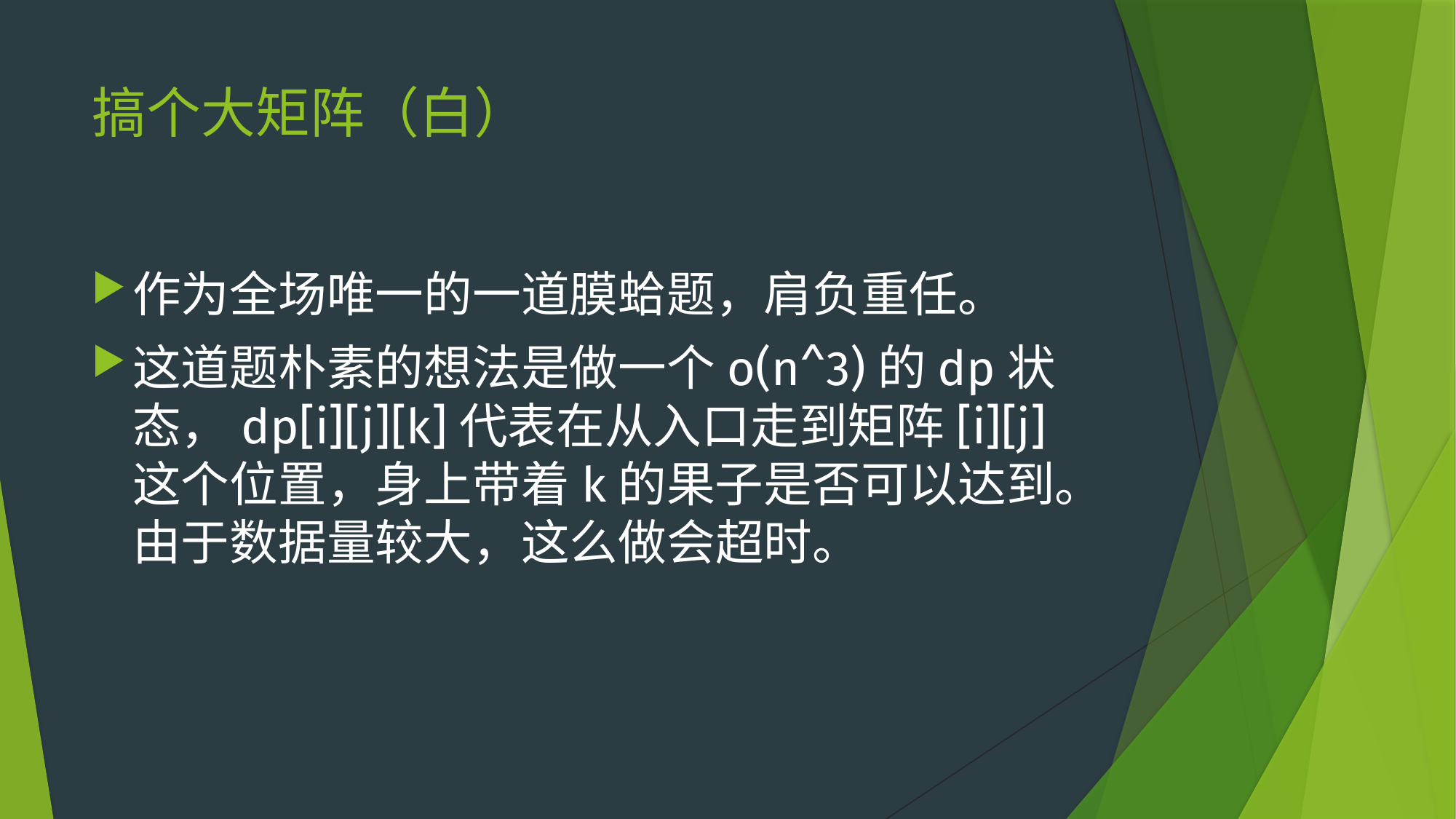

# 搞个大矩阵（白）
作为全场唯一的一道膜蛤题，肩负重任。
这道题朴素的想法是做一个o(n^3)的dp状态，dp[i][j][k]代表在从入口走到矩阵[i][j]这个位置，身上带着k的果子是否可以达到。由于数据量较大，这么做会超时。